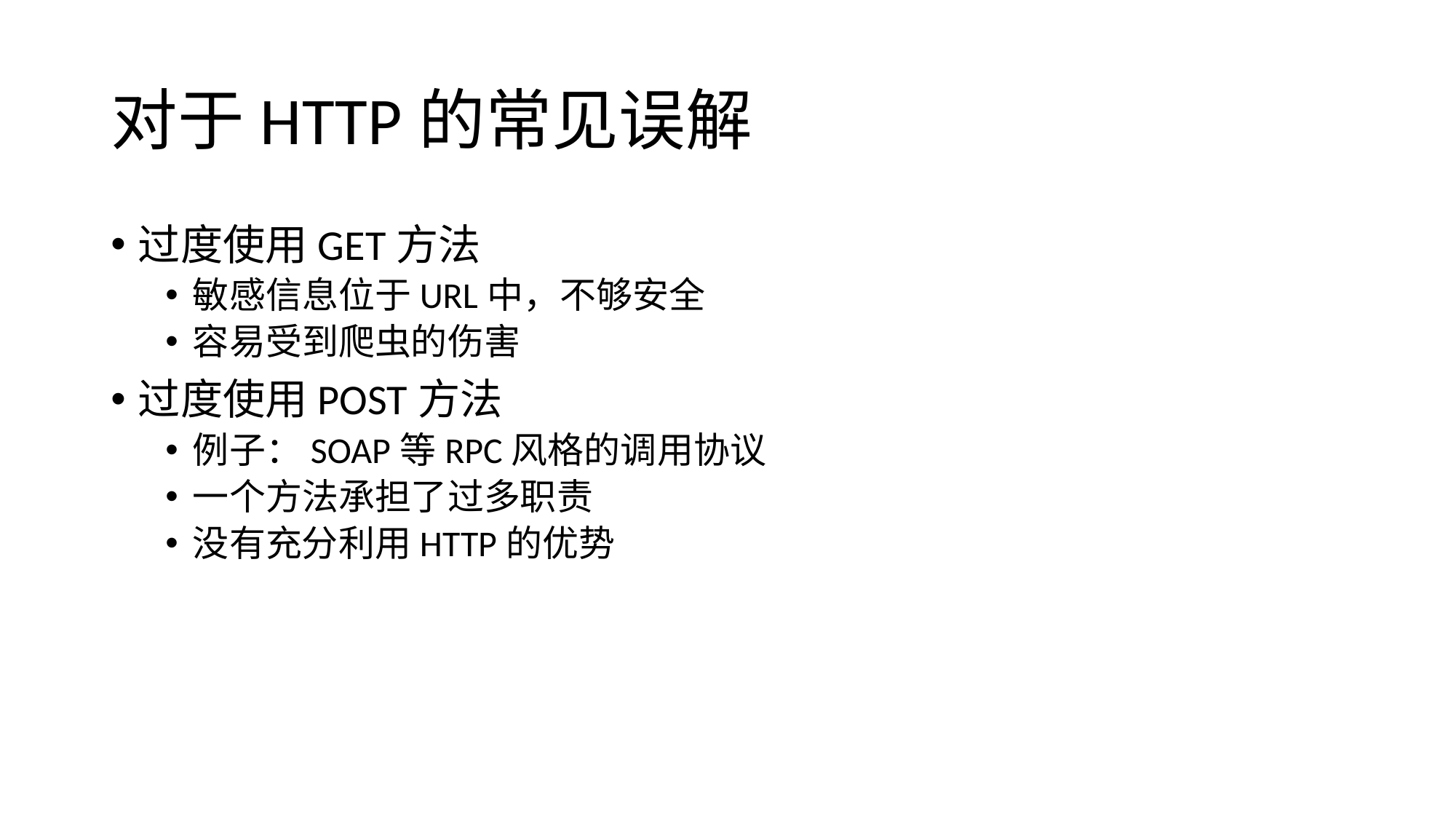

# 对于HTTP的常见误解
过度使用GET方法
敏感信息位于URL中，不够安全
容易受到爬虫的伤害
过度使用POST方法
例子：SOAP等RPC风格的调用协议
一个方法承担了过多职责
没有充分利用HTTP的优势